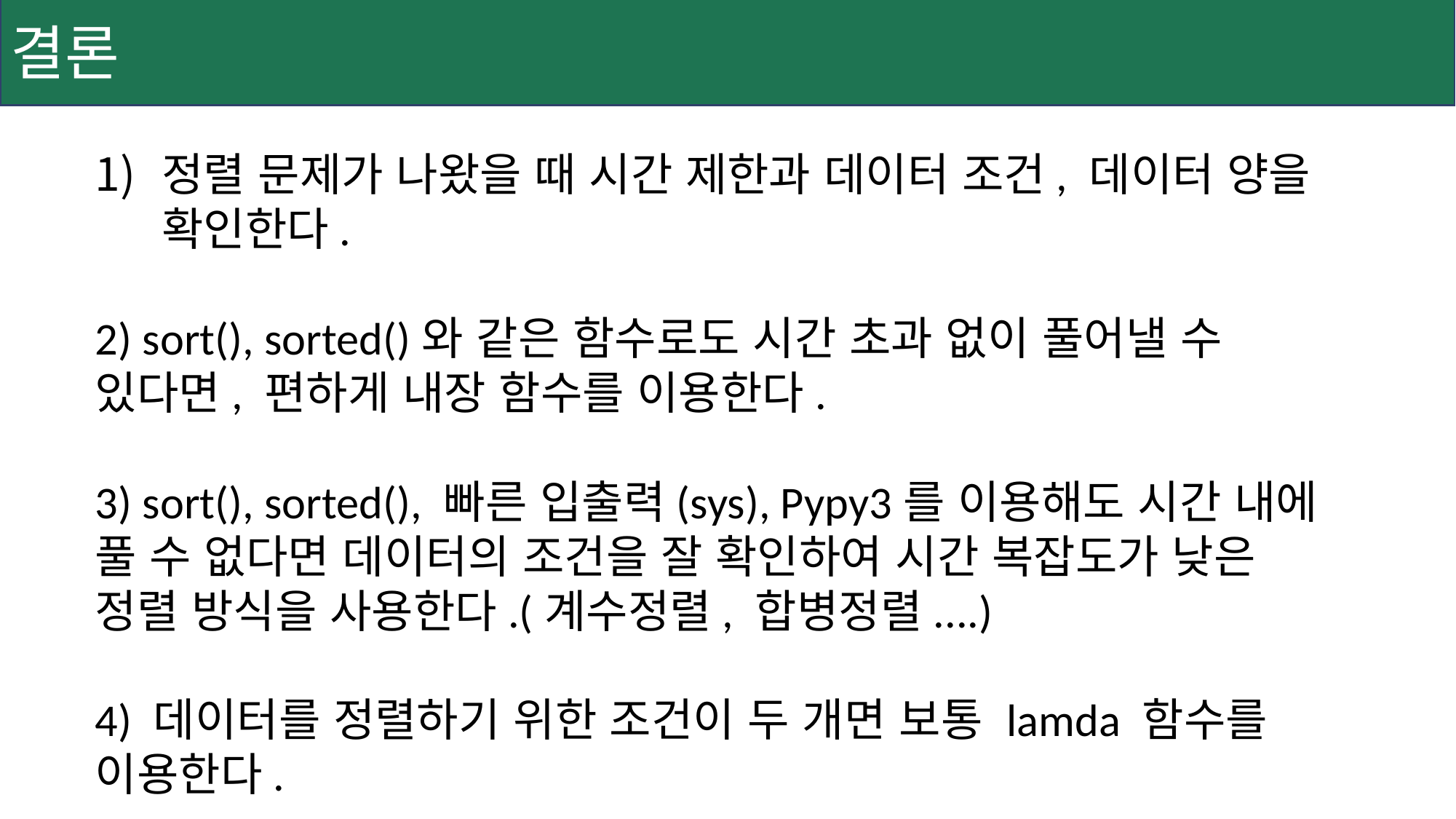

결론
정렬 문제가 나왔을 때 시간 제한과 데이터 조건, 데이터 양을 확인한다.

2) sort(), sorted()와 같은 함수로도 시간 초과 없이 풀어낼 수 있다면, 편하게 내장 함수를 이용한다.

3) sort(), sorted(), 빠른 입출력(sys), Pypy3를 이용해도 시간 내에 풀 수 없다면 데이터의 조건을 잘 확인하여 시간 복잡도가 낮은 정렬 방식을 사용한다.(계수정렬, 합병정렬....)

4) 데이터를 정렬하기 위한 조건이 두 개면 보통 lamda 함수를 이용한다.